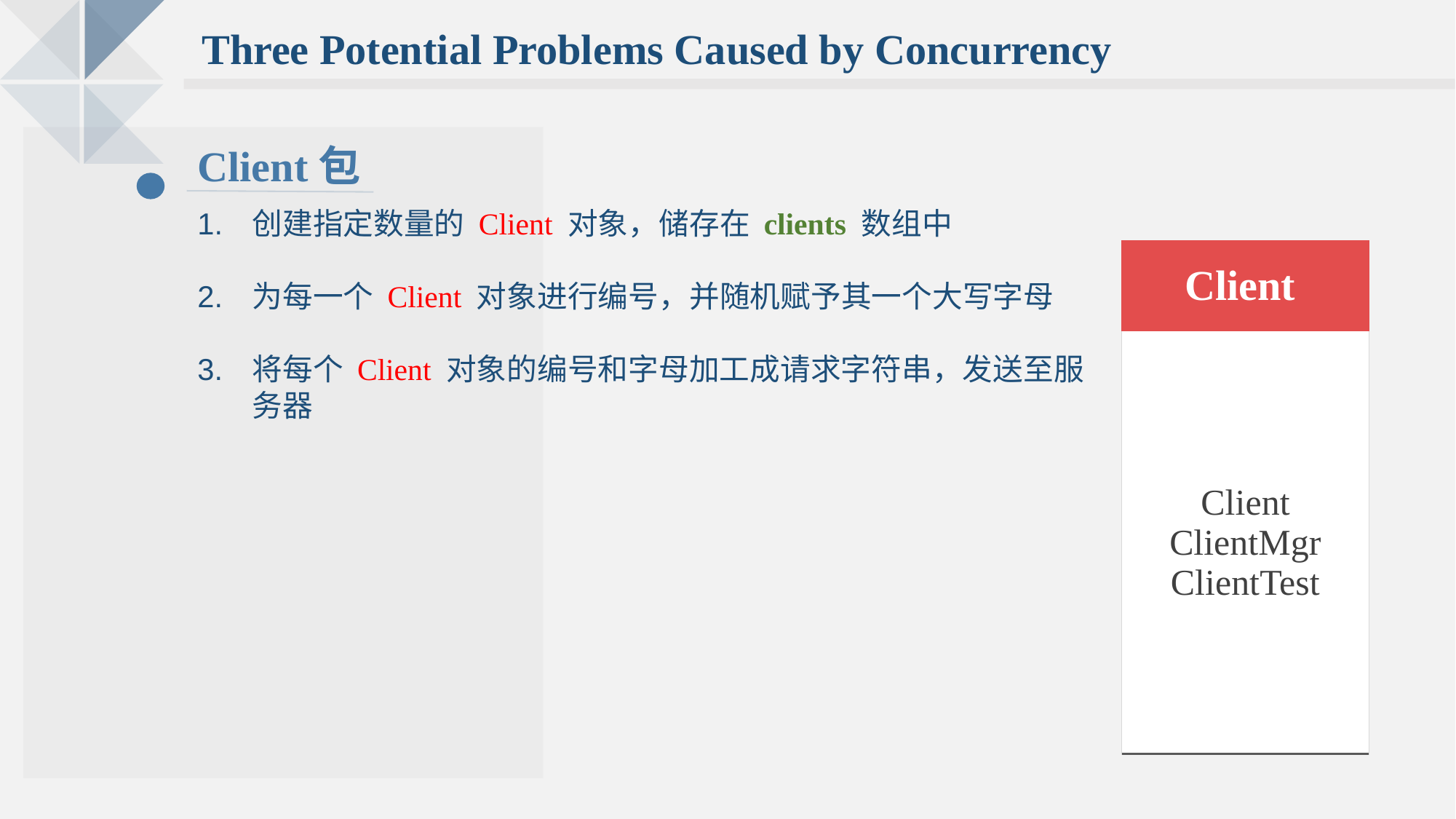

Three Potential Problems Caused by Concurrency

Client包

创建指定数量的 Client 对象，储存在 clients 数组中

为每一个 Client 对象进行编号，并随机赋予其一个大写字母

将每个 Client 对象的编号和字母加工成请求字符串，发送至服务器

| Client |
| --- |
| Client ClientMgr ClientTest |